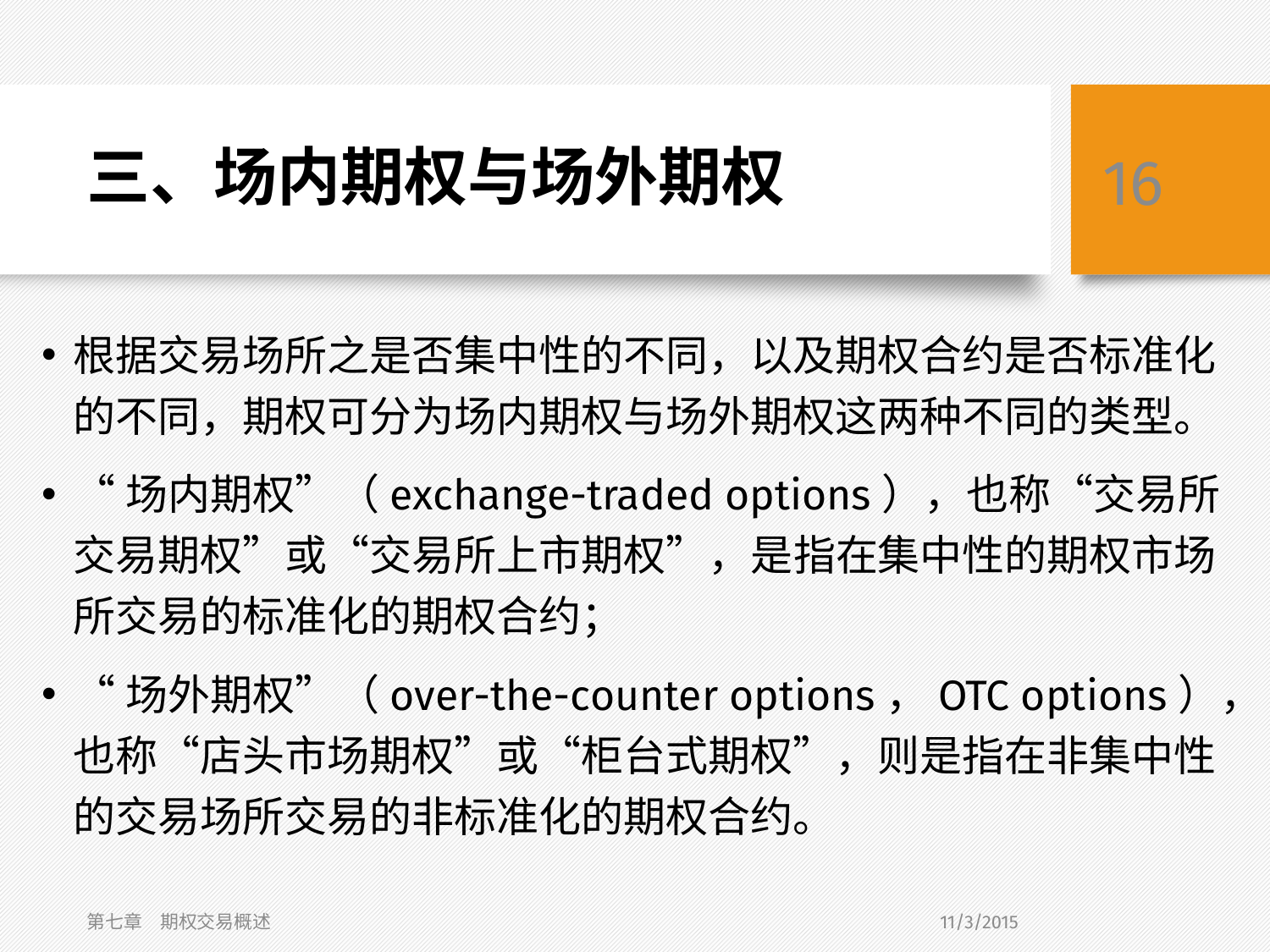

# 三、场内期权与场外期权
16
根据交易场所之是否集中性的不同，以及期权合约是否标准化的不同，期权可分为场内期权与场外期权这两种不同的类型。
“场内期权”（exchange-traded options），也称“交易所交易期权”或“交易所上市期权”，是指在集中性的期权市场所交易的标准化的期权合约；
“场外期权”（over-the-counter options，OTC options），也称“店头市场期权”或“柜台式期权”，则是指在非集中性的交易场所交易的非标准化的期权合约。

11/3/2015
第七章　期权交易概述